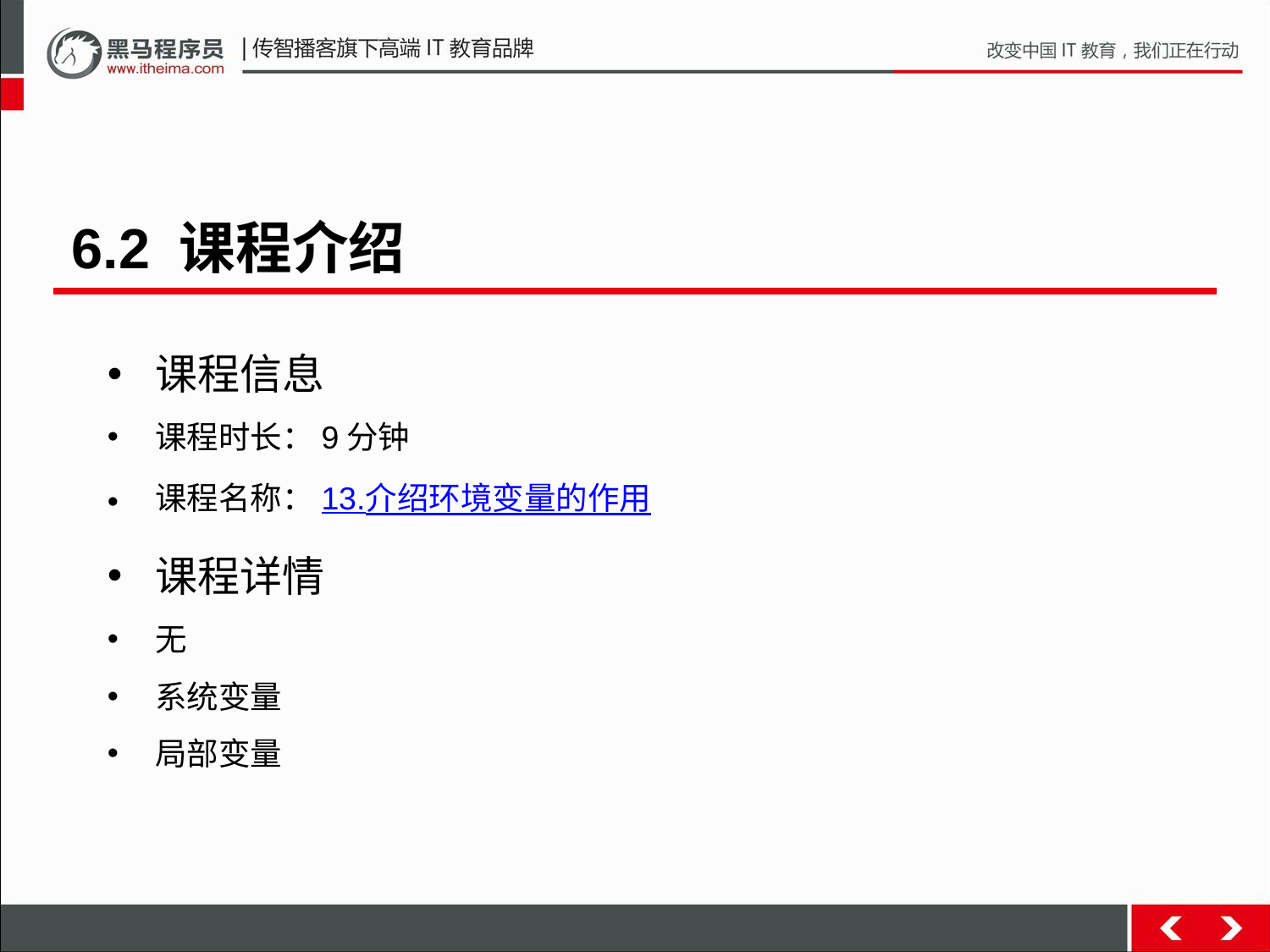

6.2 课程介绍
课程信息
课程时长：9分钟
课程名称：13.介绍环境变量的作用
课程详情
无
系统变量
局部变量